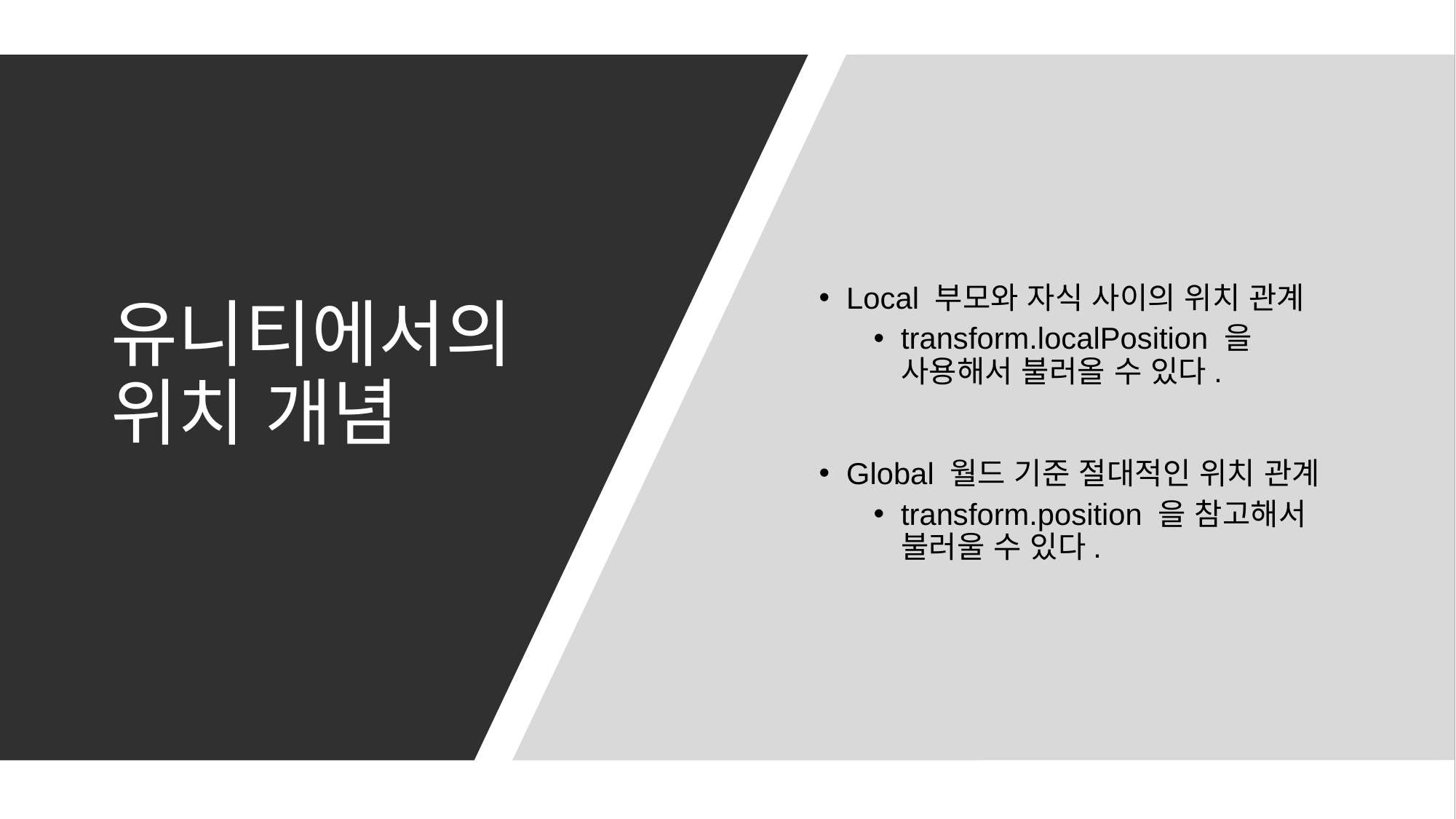

# 유니티에서의 위치 개념
Local 부모와 자식 사이의 위치 관계
transform.localPosition 을 사용해서 불러올 수 있다.

Global 월드 기준 절대적인 위치 관계
transform.position 을 참고해서 불러울 수 있다.